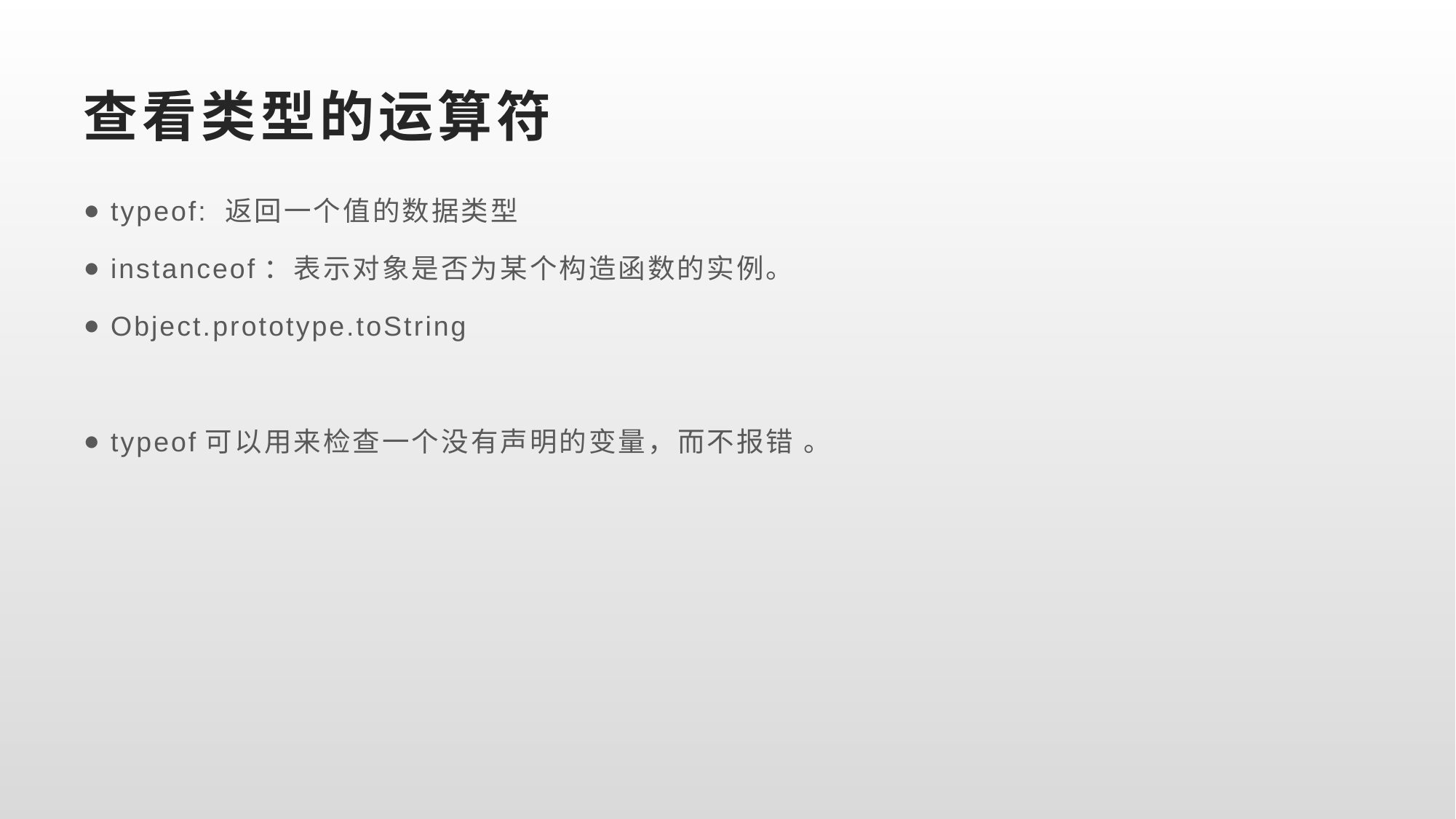

# 查看类型的运算符
typeof: 返回一个值的数据类型
instanceof：表示对象是否为某个构造函数的实例。
Object.prototype.toString

typeof可以用来检查一个没有声明的变量，而不报错 。